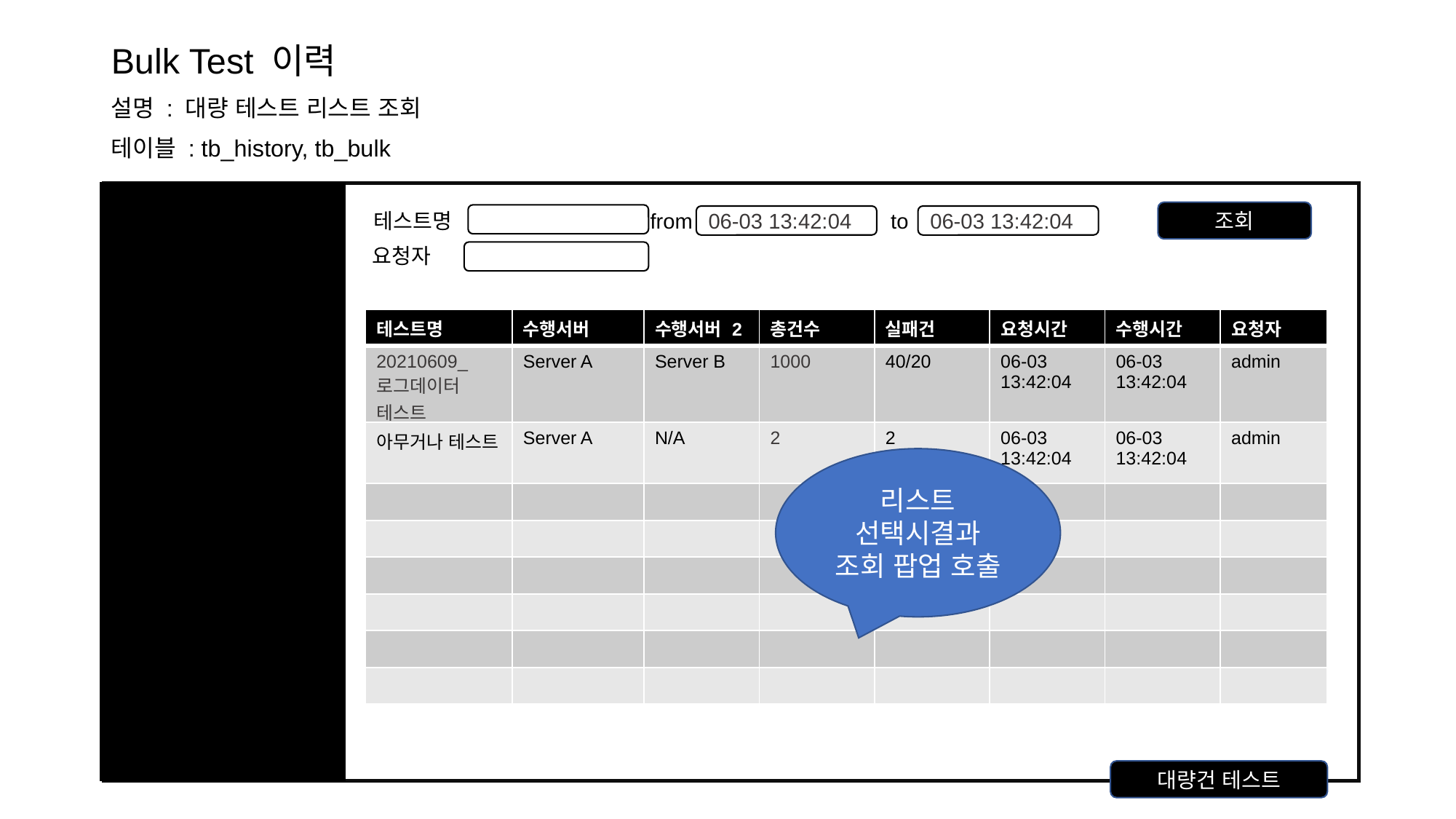

Bulk Test 이력
설명 : 대량 테스트 리스트 조회
테이블 : tb_history, tb_bulk

from
to
조회
테스트명

06-03 13:42:04
06-03 13:42:04
요청자

| 테스트명 | 수행서버 | 수행서버 2 | 총건수 | 실패건 | 요청시간 | 수행시간 | 요청자 |
| --- | --- | --- | --- | --- | --- | --- | --- |
| 20210609\_로그데이터 테스트 | Server A | Server B | 1000 | 40/20 | 06-03 13:42:04 | 06-03 13:42:04 | admin |
| 아무거나 테스트 | Server A | N/A | 2 | 2 | 06-03 13:42:04 | 06-03 13:42:04 | admin |
|  |  |  |  |  |  |  |  |
|  |  |  |  |  |  |  |  |
|  |  |  |  |  |  |  |  |
|  |  |  |  |  |  |  |  |
|  |  |  |  |  |  |  |  |
|  |  |  |  |  |  |  |  |
리스트 선택시결과 조회 팝업 호출
대량건 테스트